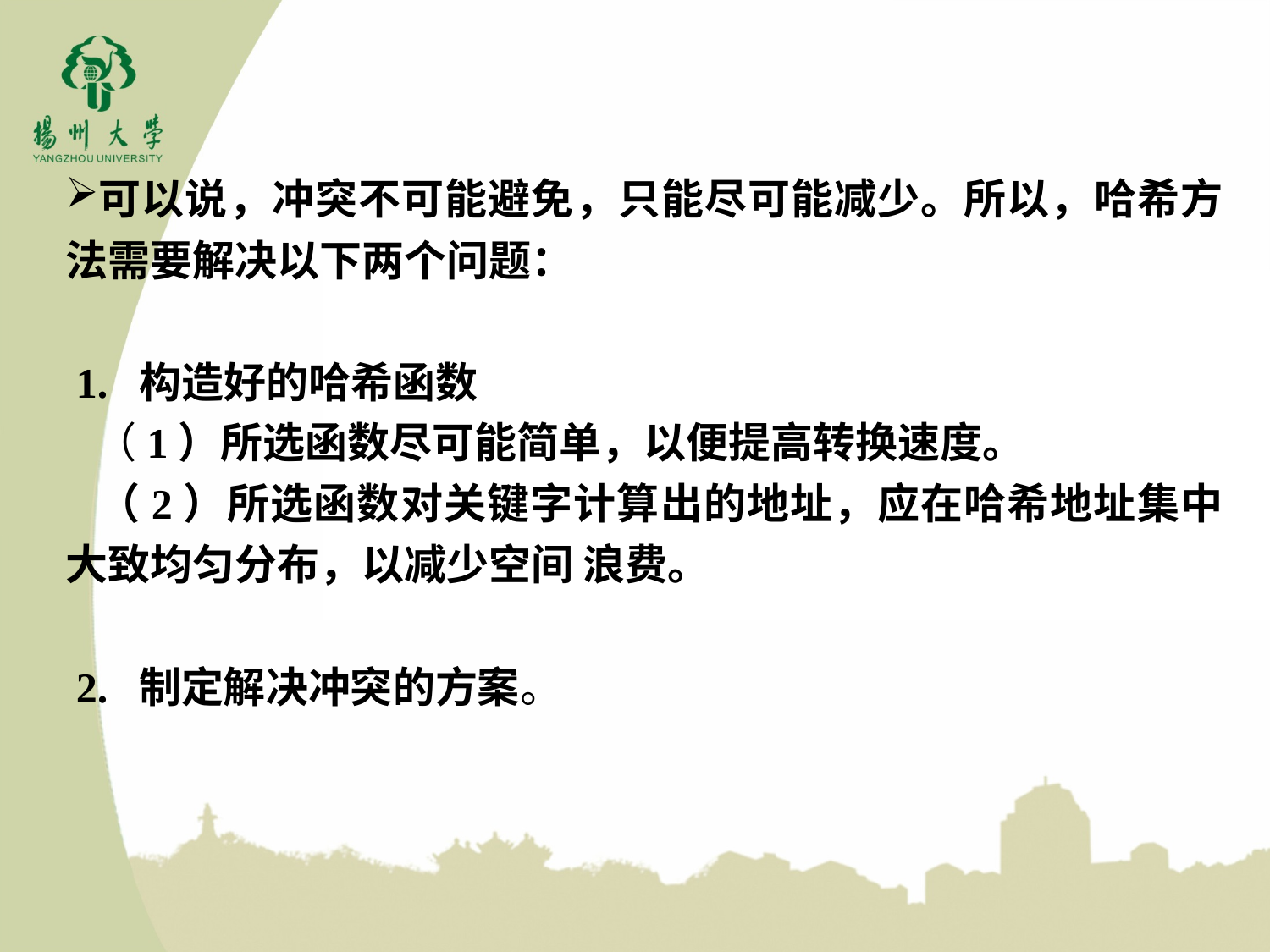

可以说，冲突不可能避免，只能尽可能减少。所以，哈希方法需要解决以下两个问题：

 1.  构造好的哈希函数
  （1）所选函数尽可能简单，以便提高转换速度。
  （2）所选函数对关键字计算出的地址，应在哈希地址集中大致均匀分布，以减少空间 浪费。

 2.  制定解决冲突的方案。
57